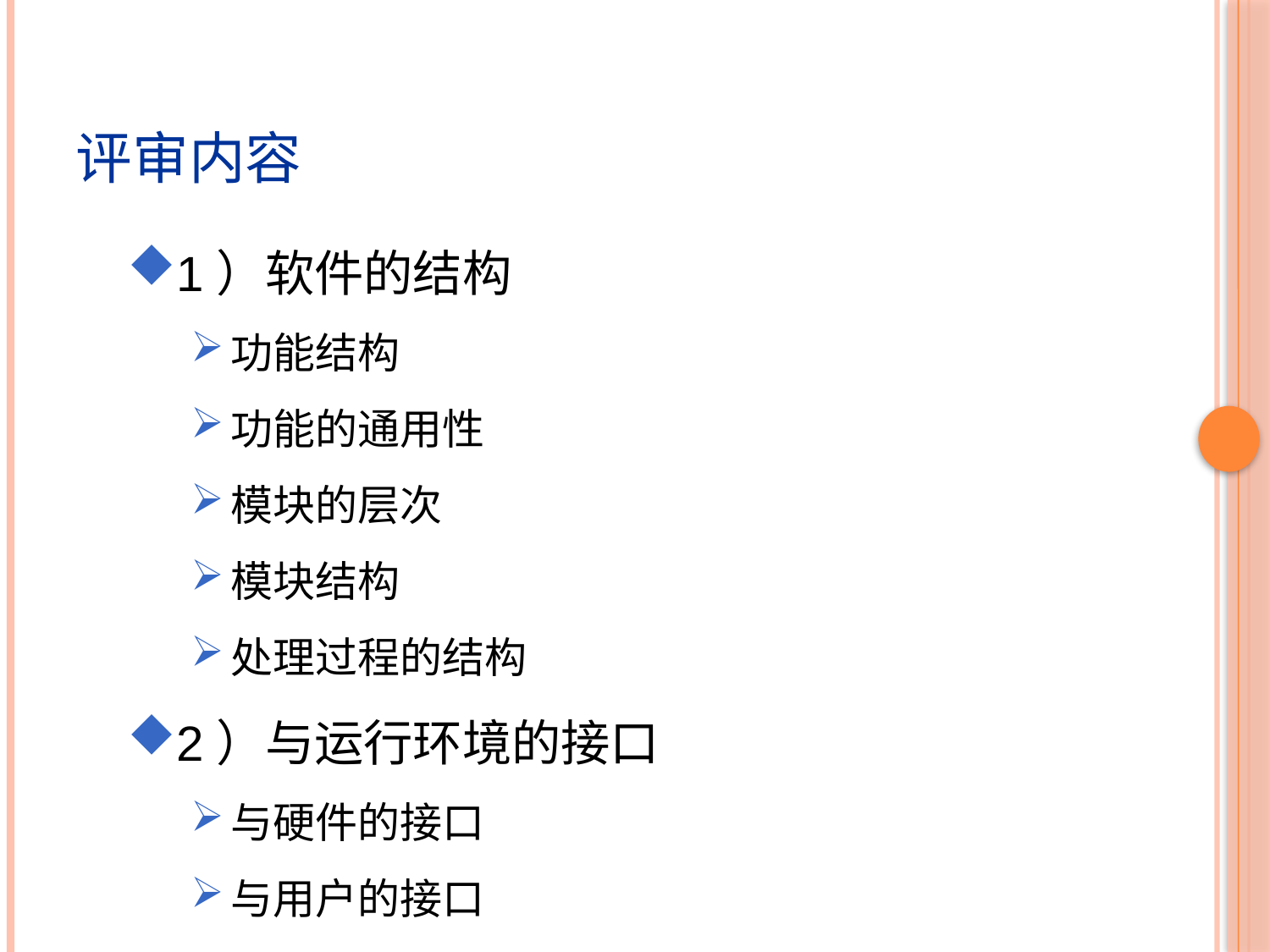

评审内容
1）软件的结构
功能结构
功能的通用性
模块的层次
模块结构
处理过程的结构
2）与运行环境的接口
与硬件的接口
与用户的接口